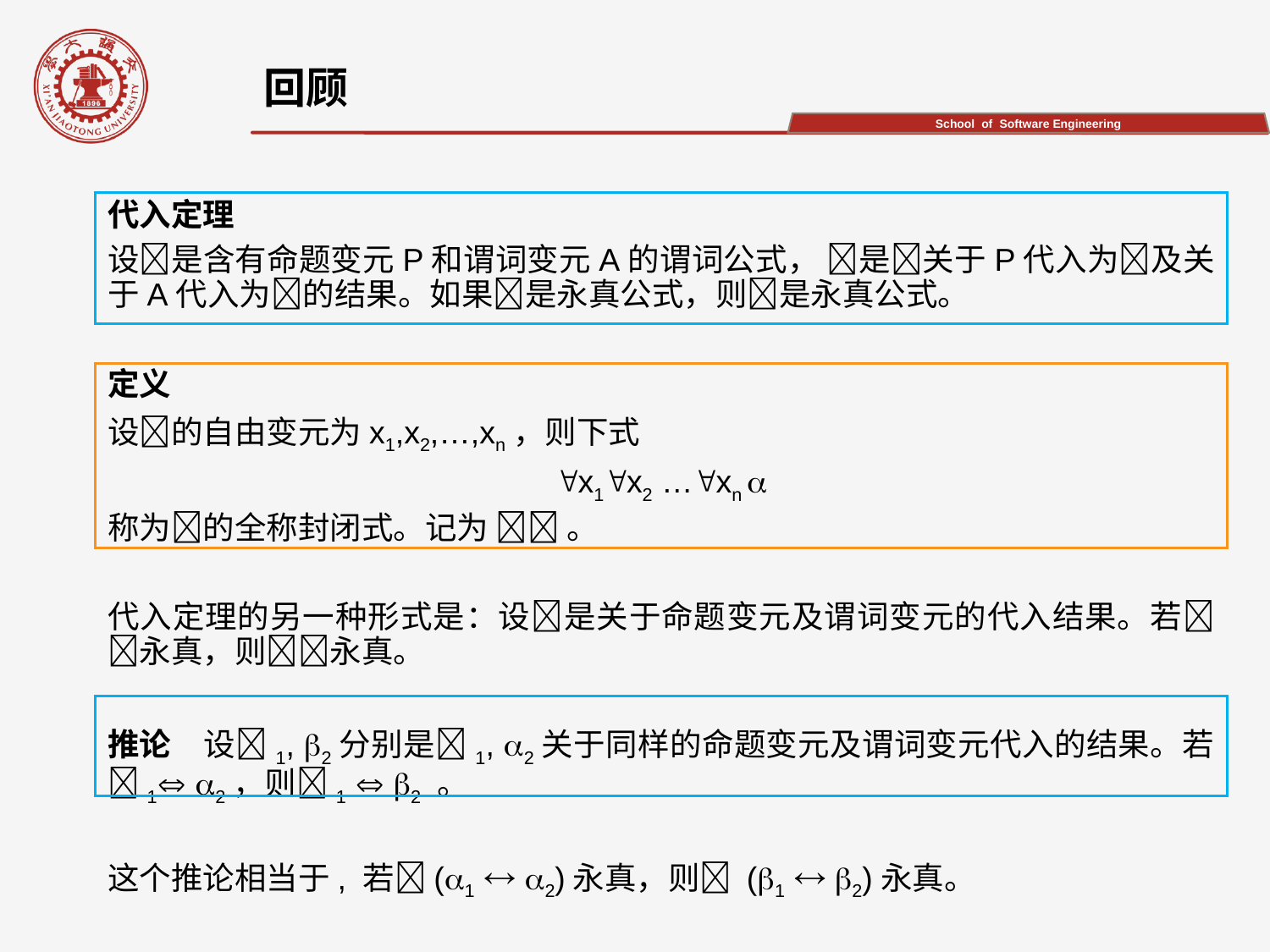

回顾

代入定理
设α是含有命题变元P和谓词变元A的谓词公式， β是α关于P代入为δ及关于A代入为γ的结果。如果α是永真公式，则β是永真公式。

定义
设α的自由变元为x1,x2,…,xn，则下式
∀x1∀x2 …∀xn α
称为α的全称封闭式。记为 Δα 。

代入定理的另一种形式是：设β是关于命题变元及谓词变元的代入结果。若Δα永真，则Δβ永真。

推论　设β1, β2分别是α1, α2关于同样的命题变元及谓词变元代入的结果。若α1⇔ α2，则β1 ⇔ β2 。

这个推论相当于, 若Δ(α1 ↔ α2)永真，则Δ (β1 ↔ β2)永真。